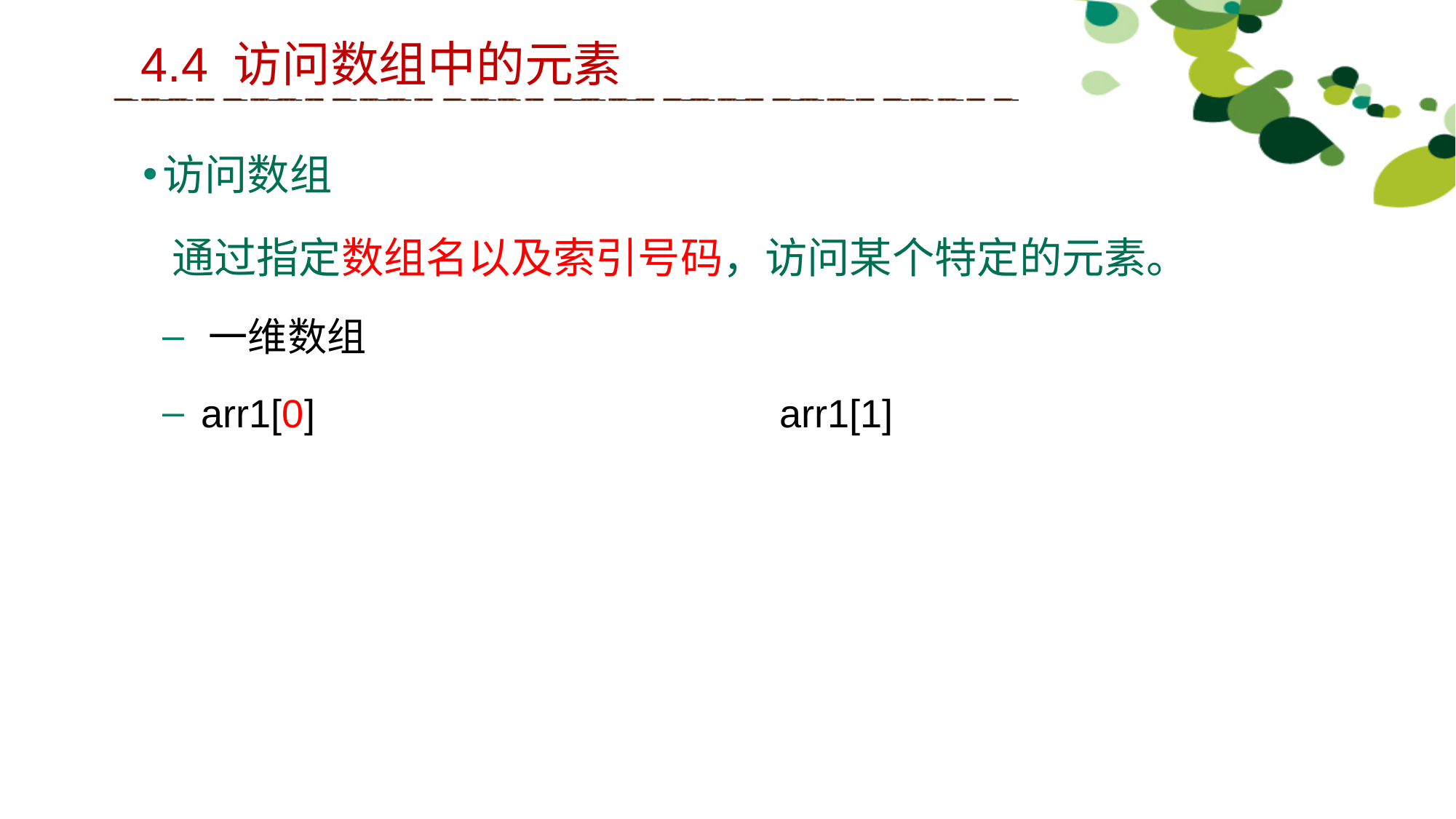

4.4 访问数组中的元素
访问数组
  通过指定数组名以及索引号码，访问某个特定的元素。
 一维数组
 arr1[0]			              arr1[1]